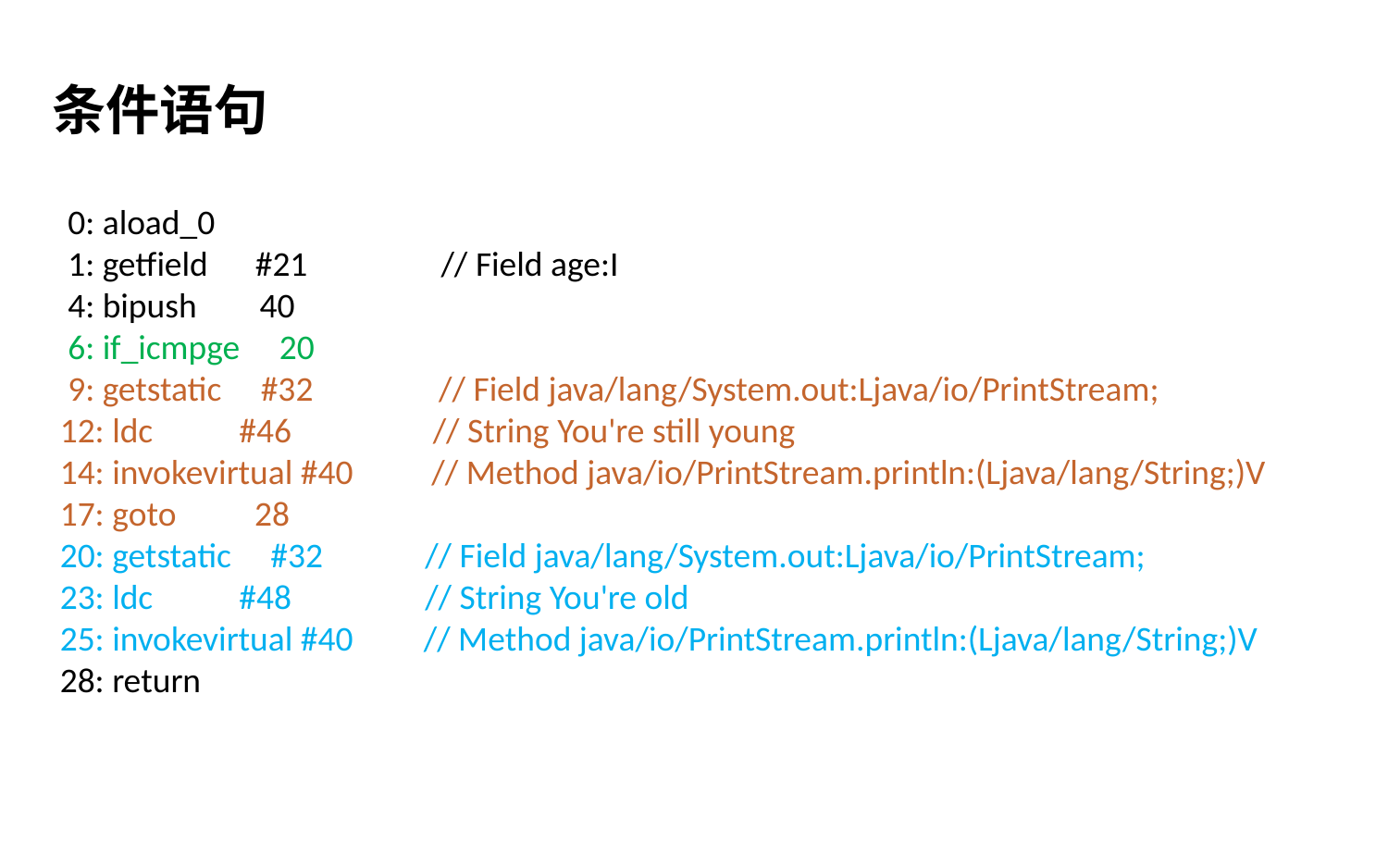

条件语句

 0: aload_0
 1: getfield      #21                 // Field age:I
 4: bipush        40
 6: if_icmpge     20
 9: getstatic     #32                // Field java/lang/System.out:Ljava/io/PrintStream;
12: ldc           #46                  // String You're still young
14: invokevirtual #40          // Method java/io/PrintStream.println:(Ljava/lang/String;)V
17: goto          28
20: getstatic     #32             // Field java/lang/System.out:Ljava/io/PrintStream;
23: ldc           #48                 // String You're old
25: invokevirtual #40         // Method java/io/PrintStream.println:(Ljava/lang/String;)V
28: return